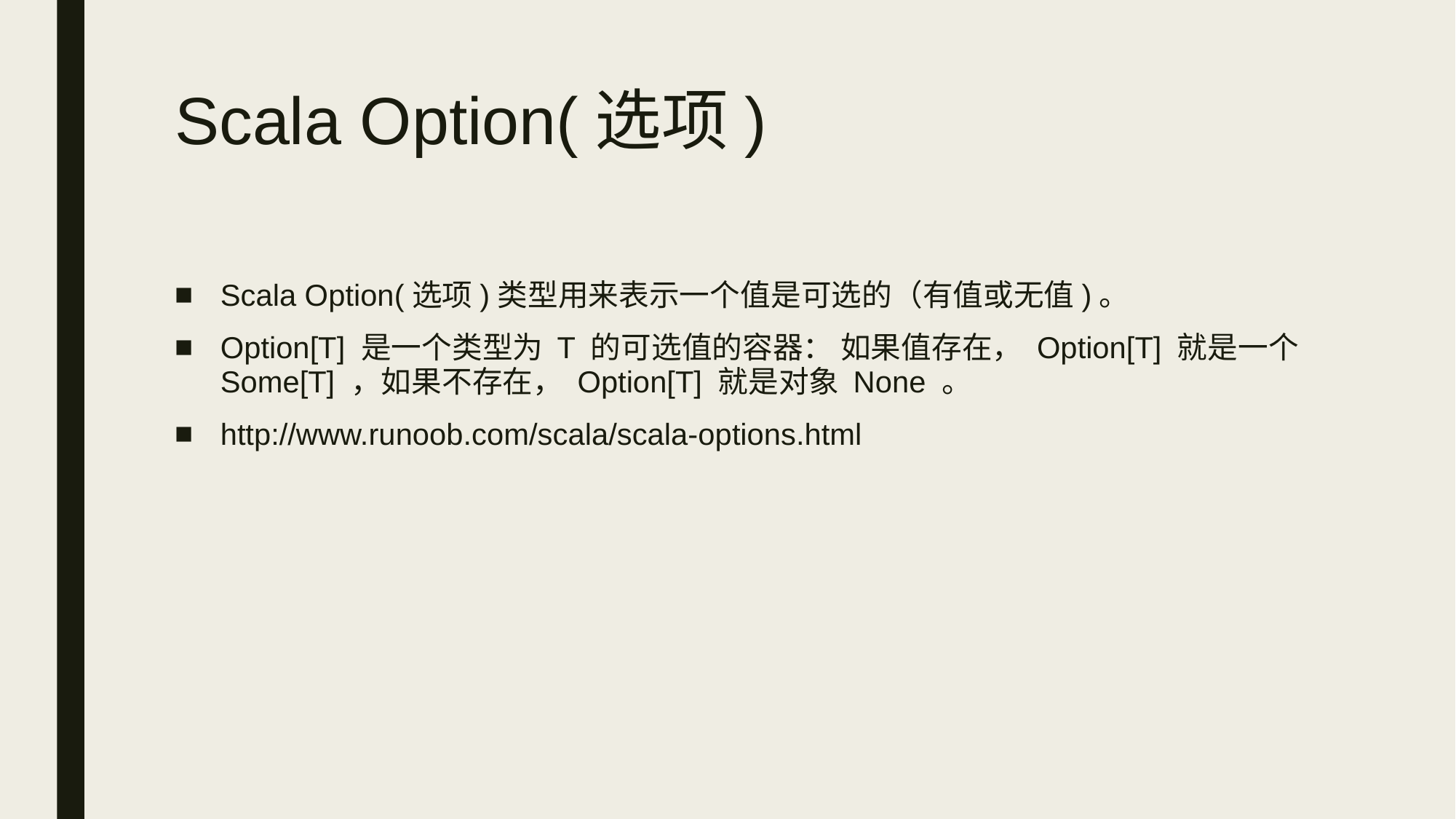

# Scala Option(选项)
Scala Option(选项)类型用来表示一个值是可选的（有值或无值)。
Option[T] 是一个类型为 T 的可选值的容器： 如果值存在， Option[T] 就是一个 Some[T] ，如果不存在， Option[T] 就是对象 None 。
http://www.runoob.com/scala/scala-options.html